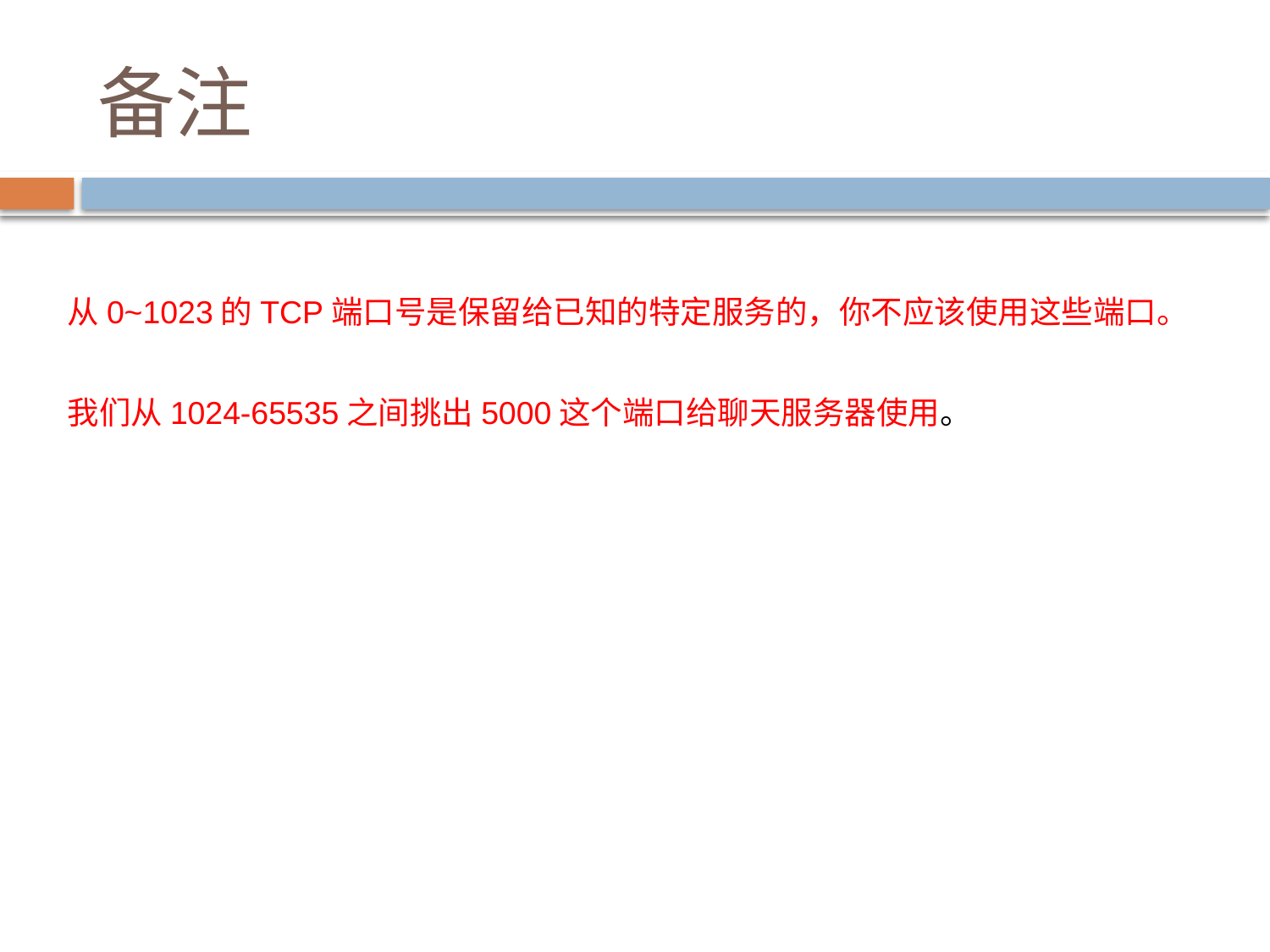

# 备注
从0~1023的TCP端口号是保留给已知的特定服务的，你不应该使用这些端口。
我们从1024-65535之间挑出5000这个端口给聊天服务器使用。